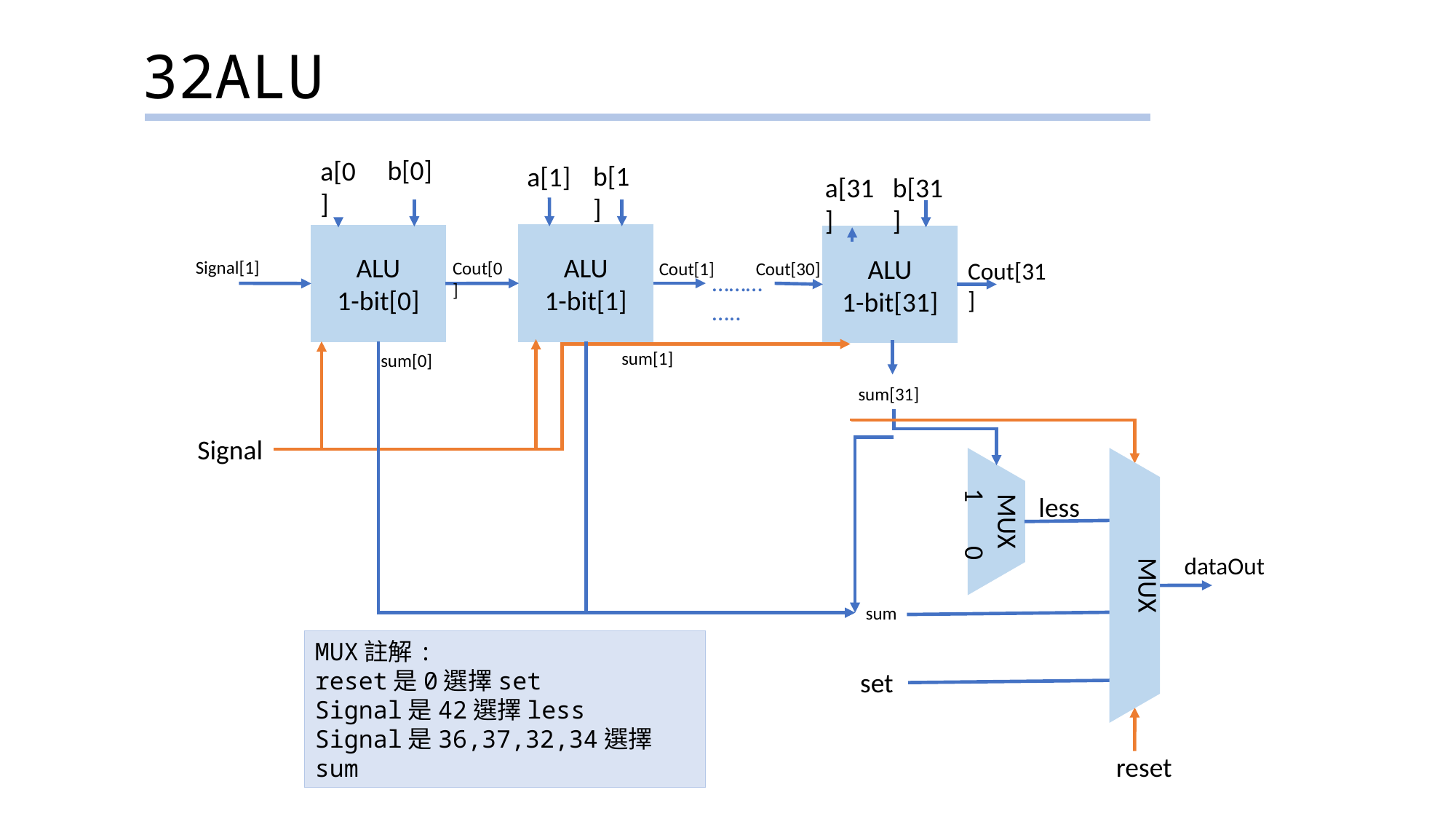

# 32ALU
b[0]
a[0]
b[1]
a[1]
a[31]
b[31]
ALU
1-bit[1]
ALU
1-bit[0]
ALU
1-bit[31]
Cout[31]
Signal[1]
Cout[0]
Cout[30]
Cout[1]
…………..
sum[1]
sum[0]
sum[31]
Signal
less
MUX
 1       0
dataOut
MUX

sum
MUX註解:
reset是0選擇set
Signal是42選擇less
Signal是36,37,32,34選擇sum
set
reset